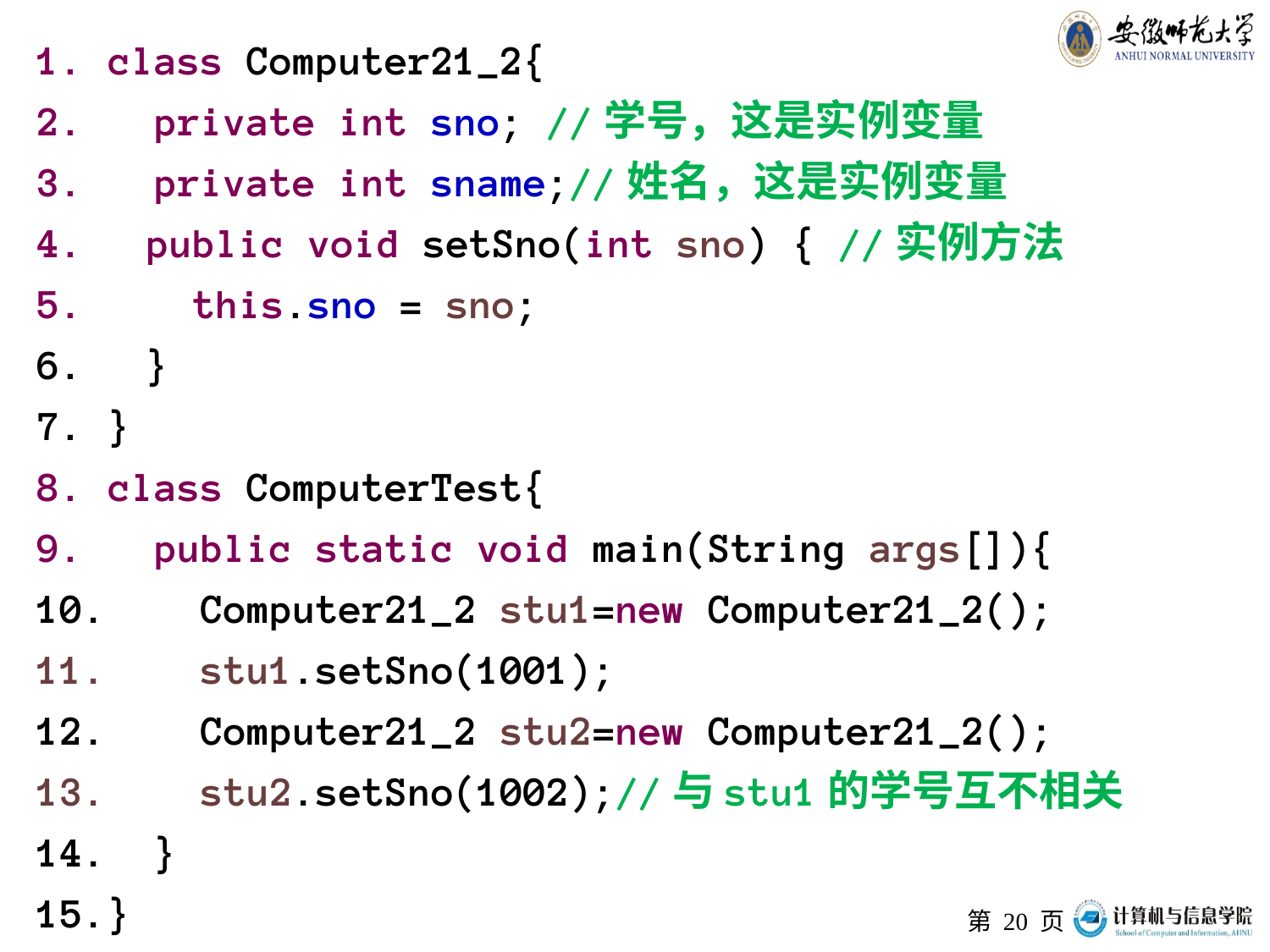

class Computer21_2{
  private int sno; //学号，这是实例变量
  private int sname;//姓名，这是实例变量
  public void setSno(int sno) { //实例方法
    this.sno = sno;
  }
}
class ComputerTest{
  public static void main(String args[]){
    Computer21_2 stu1=new Computer21_2();
    stu1.setSno(1001);
    Computer21_2 stu2=new Computer21_2();
    stu2.setSno(1002);//与stu1的学号互不相关
  }
}
第 20 页